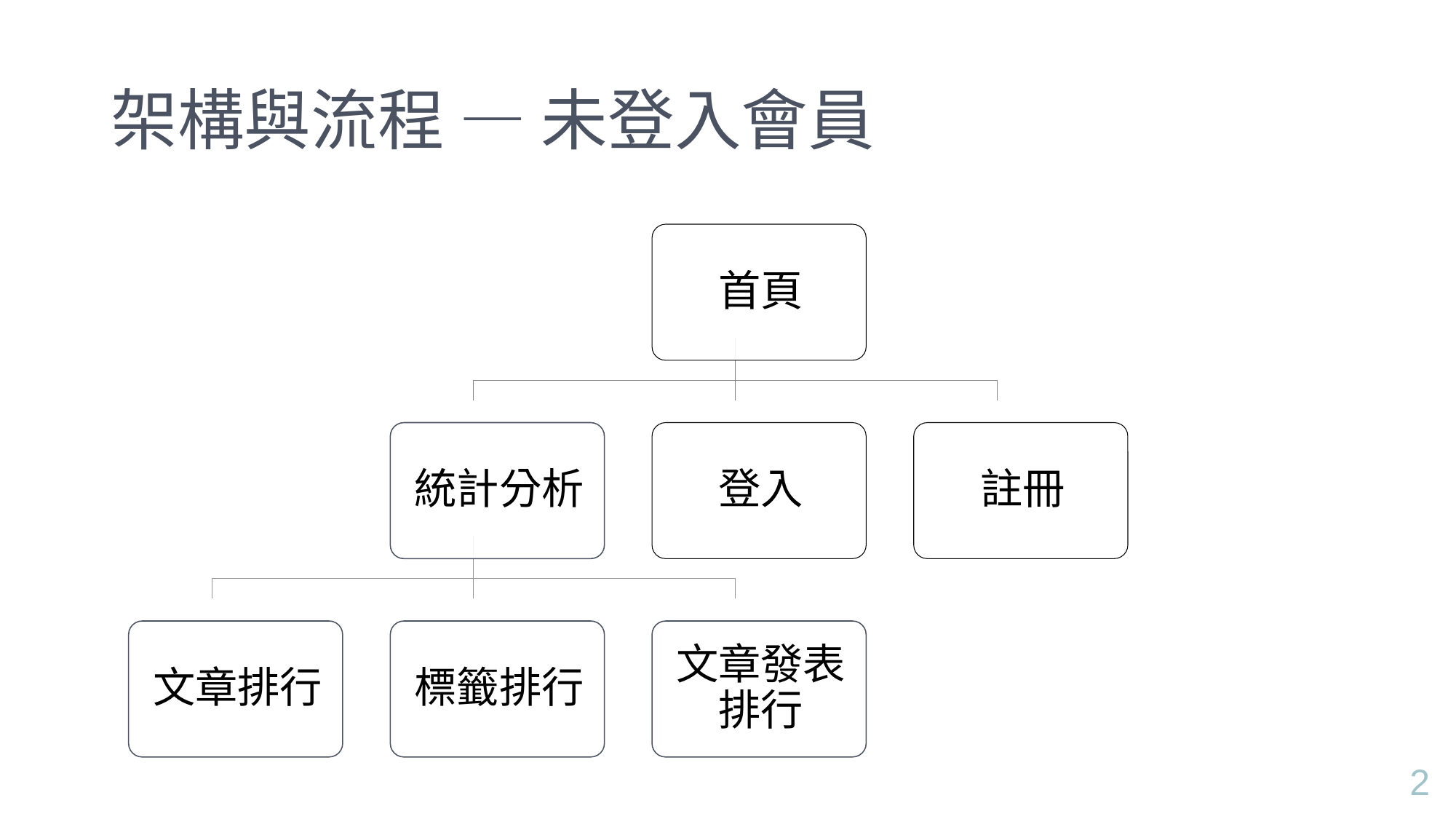

# 架構與流程 — 未登入會員
首頁
統計分析
文章排行
標籤排行
文章發表排行
登入
註冊

2